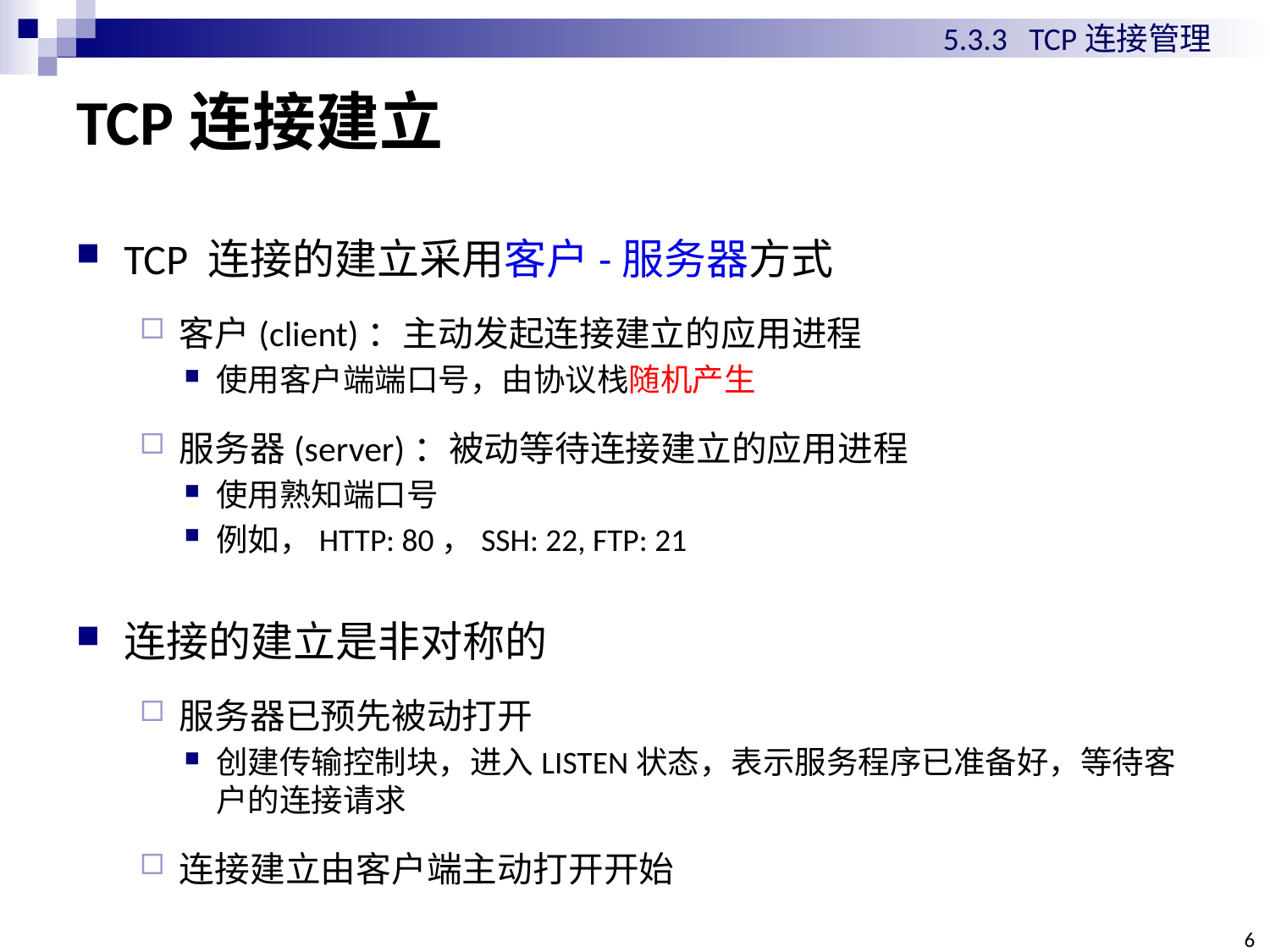

5.3.3   TCP连接管理
# TCP连接建立
TCP 连接的建立采用客户-服务器方式
客户(client)：主动发起连接建立的应用进程
使用客户端端口号，由协议栈随机产生
服务器(server)：被动等待连接建立的应用进程
使用熟知端口号
例如，HTTP: 80，SSH: 22, FTP: 21
连接的建立是非对称的
服务器已预先被动打开
创建传输控制块，进入LISTEN状态，表示服务程序已准备好，等待客户的连接请求
连接建立由客户端主动打开开始
6